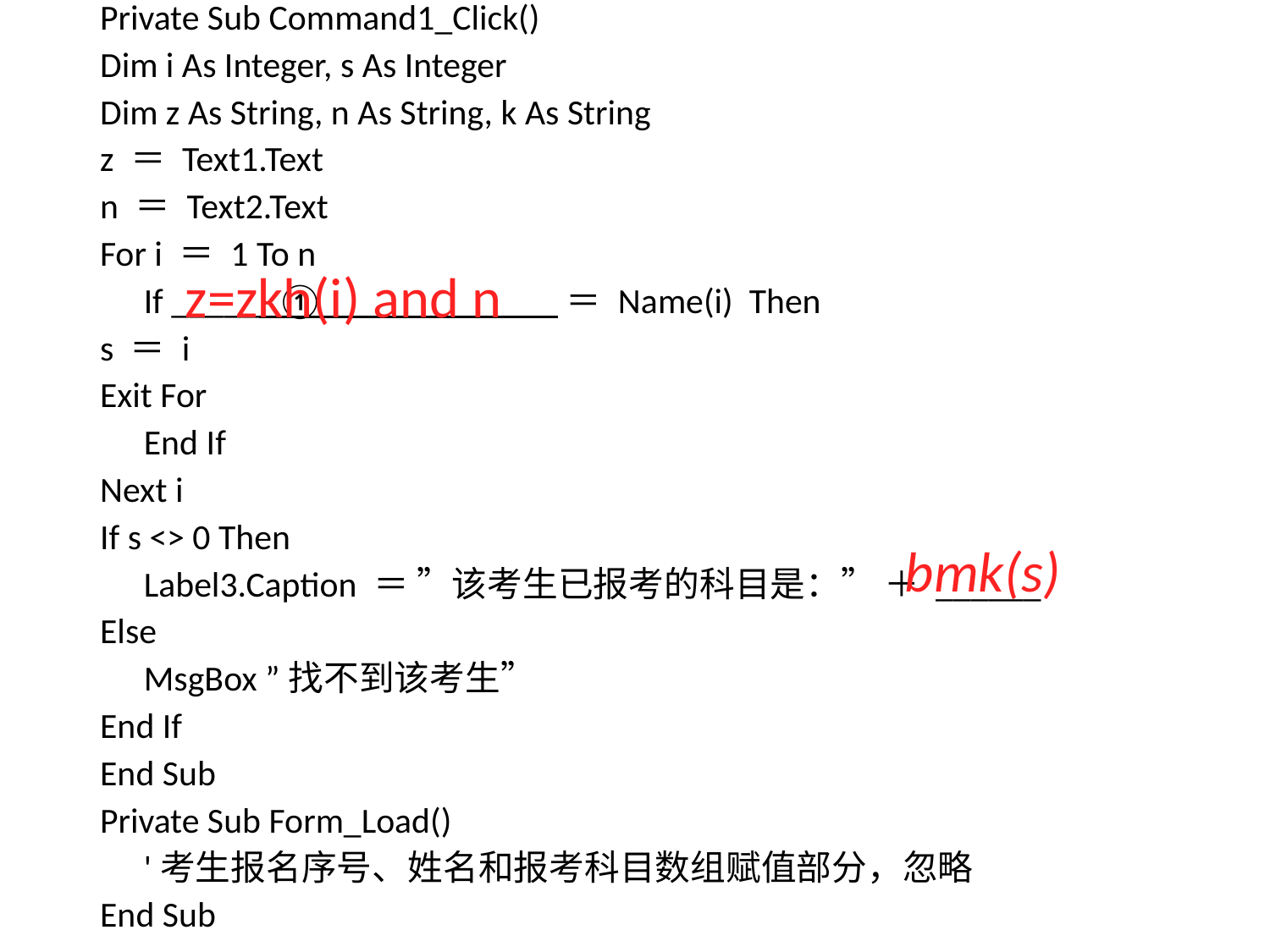

Private Sub Command1_Click()
Dim i As Integer, s As Integer
Dim z As String, n As String, k As String
z ＝ Text1.Text
n ＝ Text2.Text
For i ＝ 1 To n
　If ______①_               _____ ＝ Name(i)  Then
s ＝ i
Exit For
　End If
Next i
If s <> 0 Then
　Label3.Caption ＝ ”该考生已报考的科目是：” ＋ ______
Else
　MsgBox ”找不到该考生”
End If
End Sub
Private Sub Form_Load()
　'考生报名序号、姓名和报考科目数组赋值部分，忽略
End Sub

z=zkh(i) and n
bmk(s)